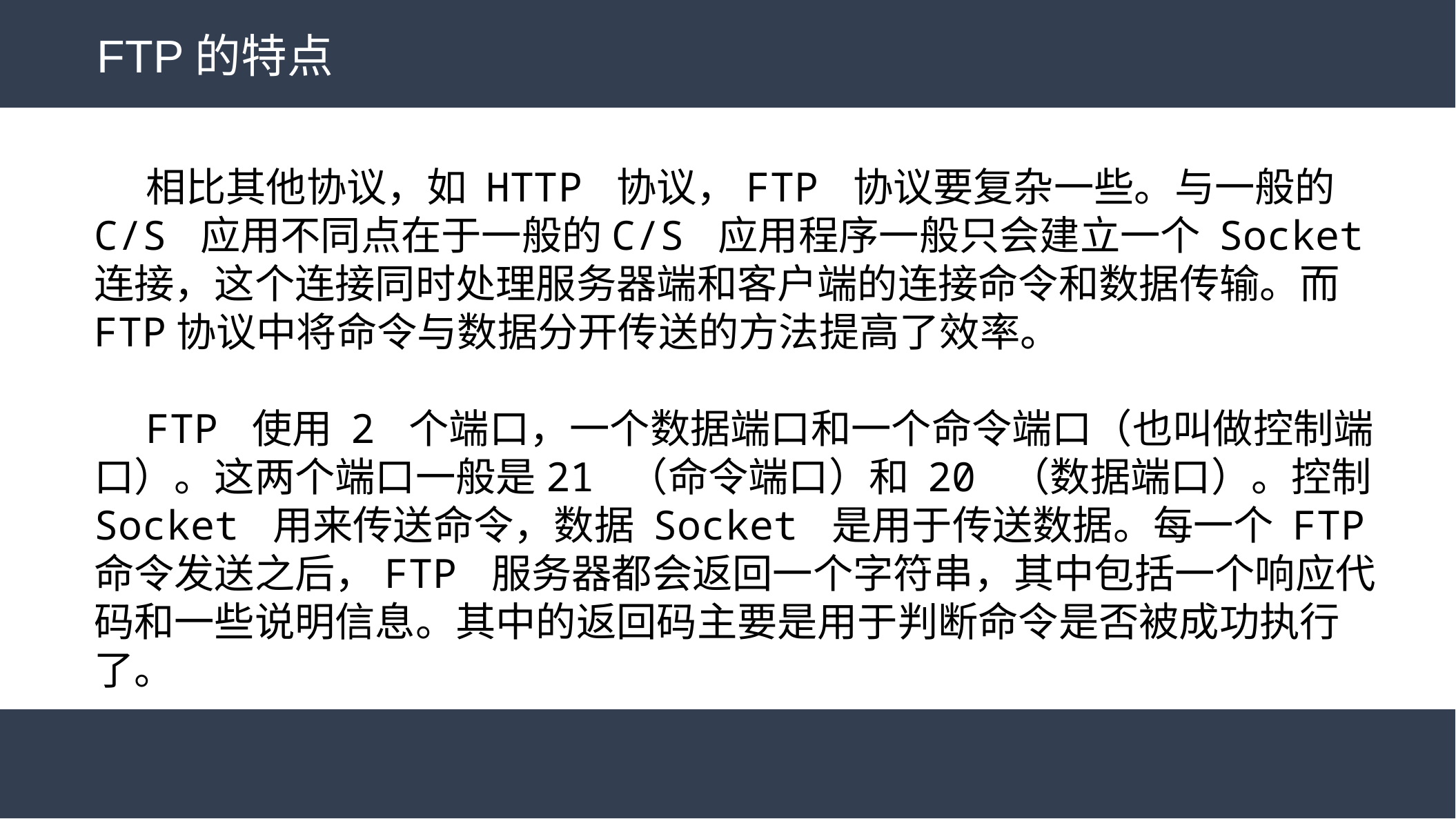

FTP的特点
相比其他协议，如 HTTP 协议，FTP 协议要复杂一些。与一般的 C/S 应用不同点在于一般的C/S 应用程序一般只会建立一个 Socket 连接，这个连接同时处理服务器端和客户端的连接命令和数据传输。而FTP协议中将命令与数据分开传送的方法提高了效率。

FTP 使用 2 个端口，一个数据端口和一个命令端口（也叫做控制端口）。这两个端口一般是21 （命令端口）和 20 （数据端口）。控制 Socket 用来传送命令，数据 Socket 是用于传送数据。每一个 FTP 命令发送之后，FTP 服务器都会返回一个字符串，其中包括一个响应代码和一些说明信息。其中的返回码主要是用于判断命令是否被成功执行了。